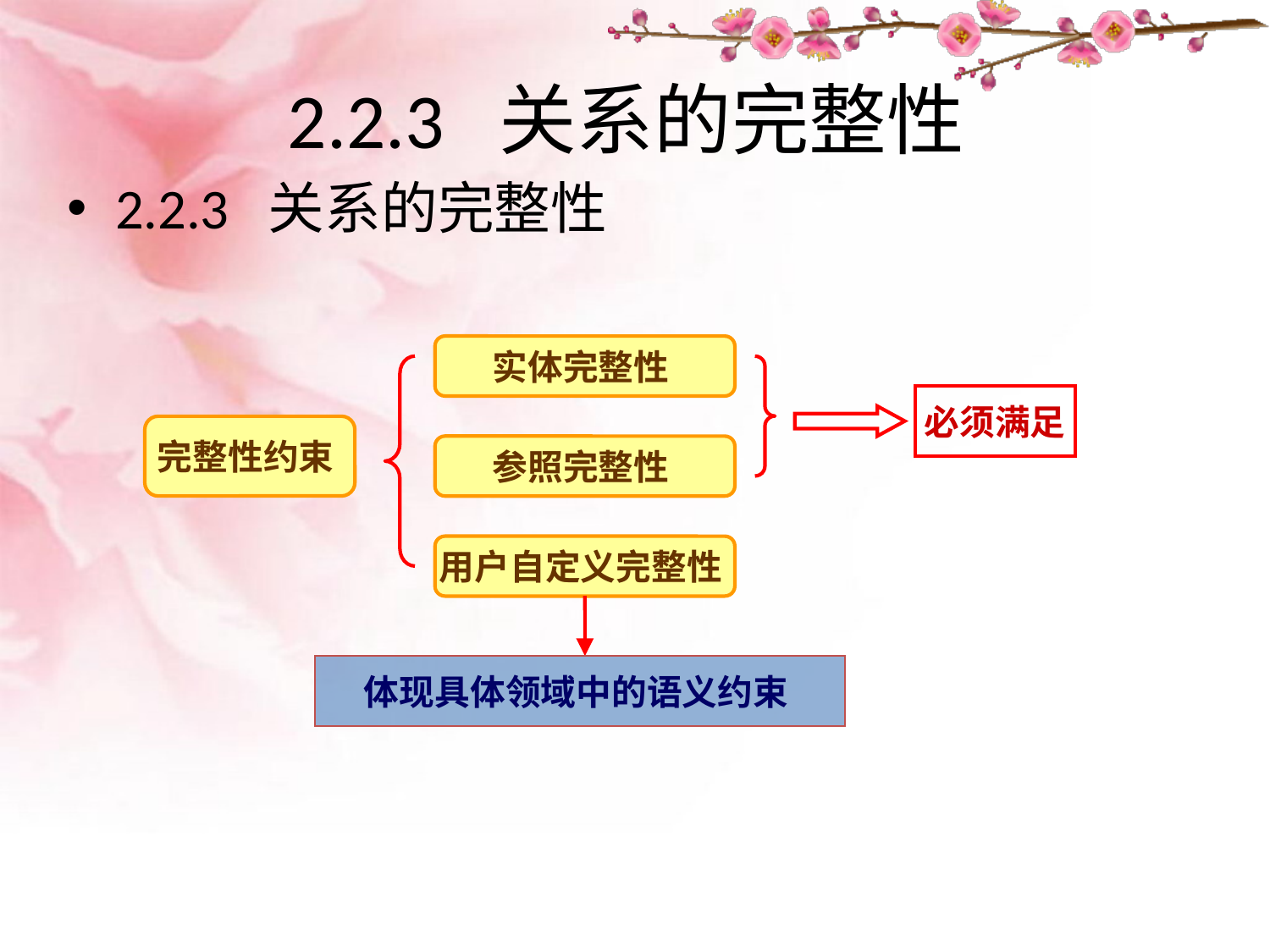

# 2.2.3  关系的完整性
2.2.3  关系的完整性
实体完整性

必须满足

完整性约束
参照完整性
用户自定义完整性

体现具体领域中的语义约束